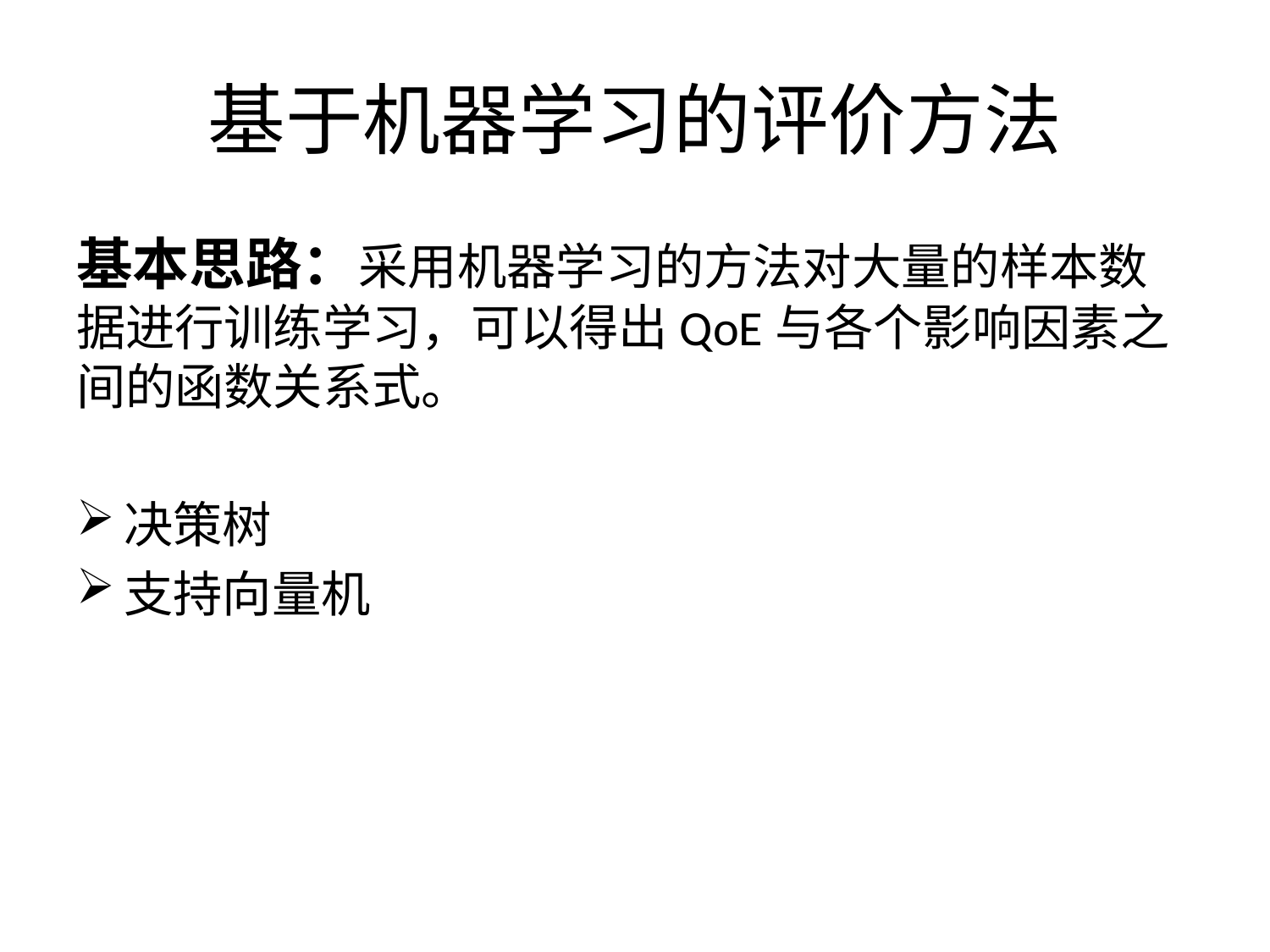

# 基于机器学习的评价方法
基本思路：采用机器学习的方法对大量的样本数据进行训练学习，可以得出QoE与各个影响因素之间的函数关系式。

决策树
支持向量机